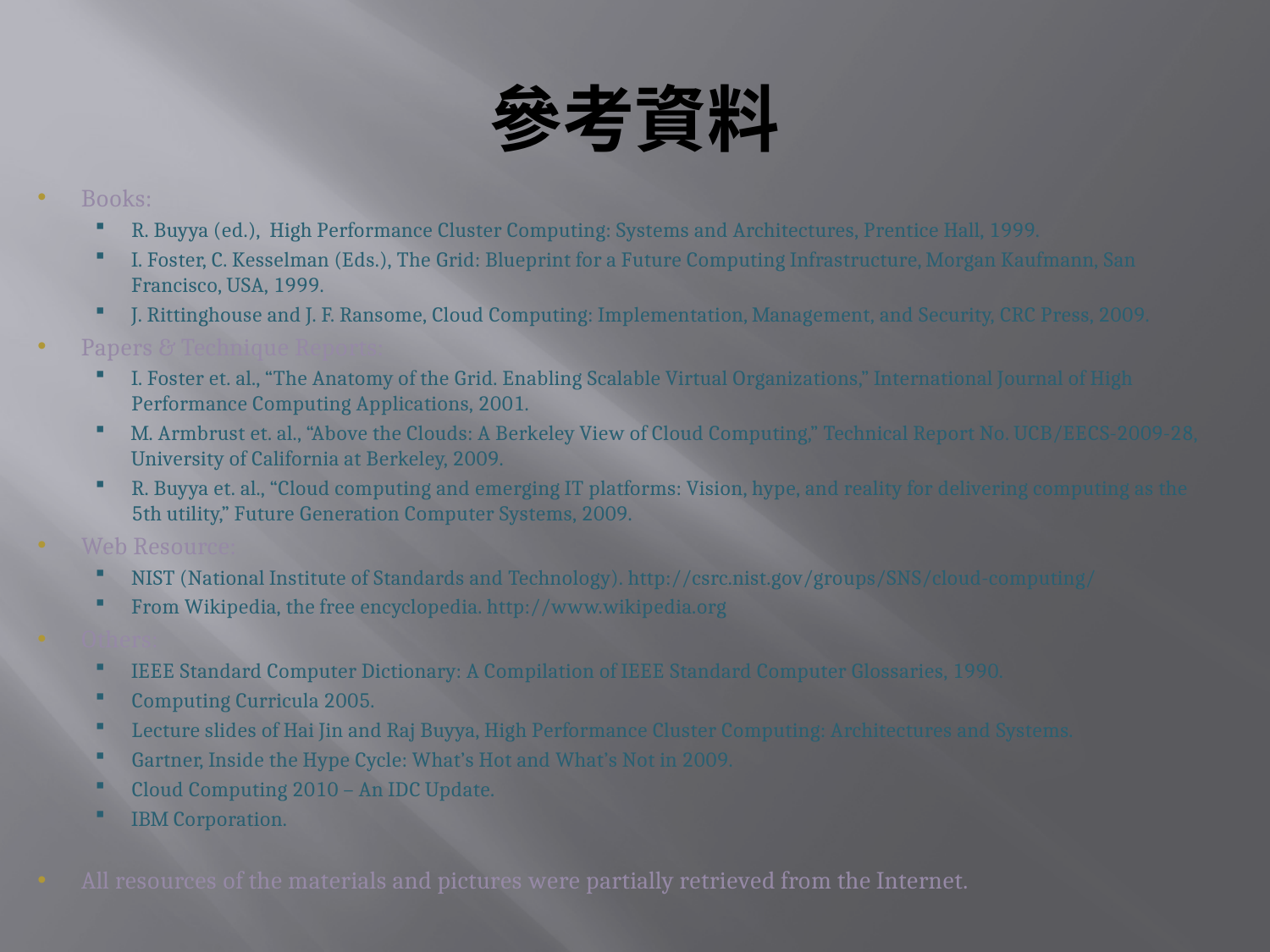

# 參考資料
Books:
R. Buyya (ed.),  High Performance Cluster Computing: Systems and Architectures, Prentice Hall, 1999.
I. Foster, C. Kesselman (Eds.), The Grid: Blueprint for a Future Computing Infrastructure, Morgan Kaufmann, San Francisco, USA, 1999.
J. Rittinghouse and J. F. Ransome, Cloud Computing: Implementation, Management, and Security, CRC Press, 2009.
Papers & Technique Reports:
I. Foster et. al., “The Anatomy of the Grid. Enabling Scalable Virtual Organizations,” International Journal of High Performance Computing Applications, 2001.
M. Armbrust et. al., “Above the Clouds: A Berkeley View of Cloud Computing,” Technical Report No. UCB/EECS-2009-28, University of California at Berkeley, 2009.
R. Buyya et. al., “Cloud computing and emerging IT platforms: Vision, hype, and reality for delivering computing as the 5th utility,” Future Generation Computer Systems, 2009.
Web Resource:
NIST (National Institute of Standards and Technology). http://csrc.nist.gov/groups/SNS/cloud-computing/
From Wikipedia, the free encyclopedia. http://www.wikipedia.org
Others:
IEEE Standard Computer Dictionary: A Compilation of IEEE Standard Computer Glossaries, 1990.
Computing Curricula 2005.
Lecture slides of Hai Jin and Raj Buyya, High Performance Cluster Computing: Architectures and Systems.
Gartner, Inside the Hype Cycle: What’s Hot and What’s Not in 2009.
Cloud Computing 2010 – An IDC Update.
IBM Corporation.

All resources of the materials and pictures were partially retrieved from the Internet.